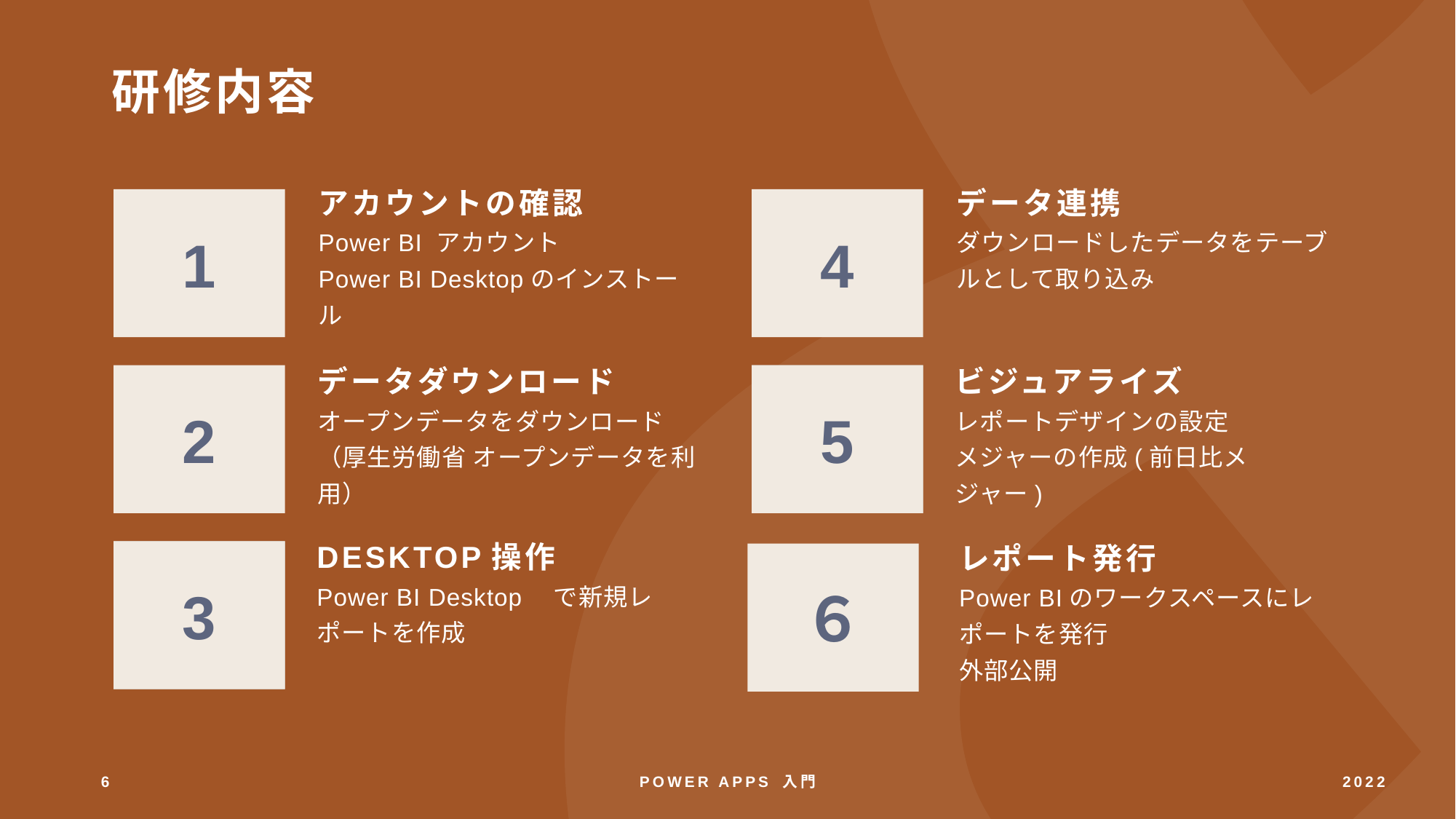

# 研修内容
アカウントの確認
データ連携
1
4
Power BI アカウント
Power BI Desktopのインストール
ダウンロードしたデータをテーブルとして取り込み
データダウンロード
ビジュアライズ
2
5
オープンデータをダウンロード
（厚生労働省 オープンデータを利用）
レポートデザインの設定
メジャーの作成(前日比メジャー)
Desktop操作
レポート発行
3
６
Power BI Desktop　で新規レポートを作成
Power BIのワークスペースにレポートを発行
外部公開
6
Power APPS 入門
2022